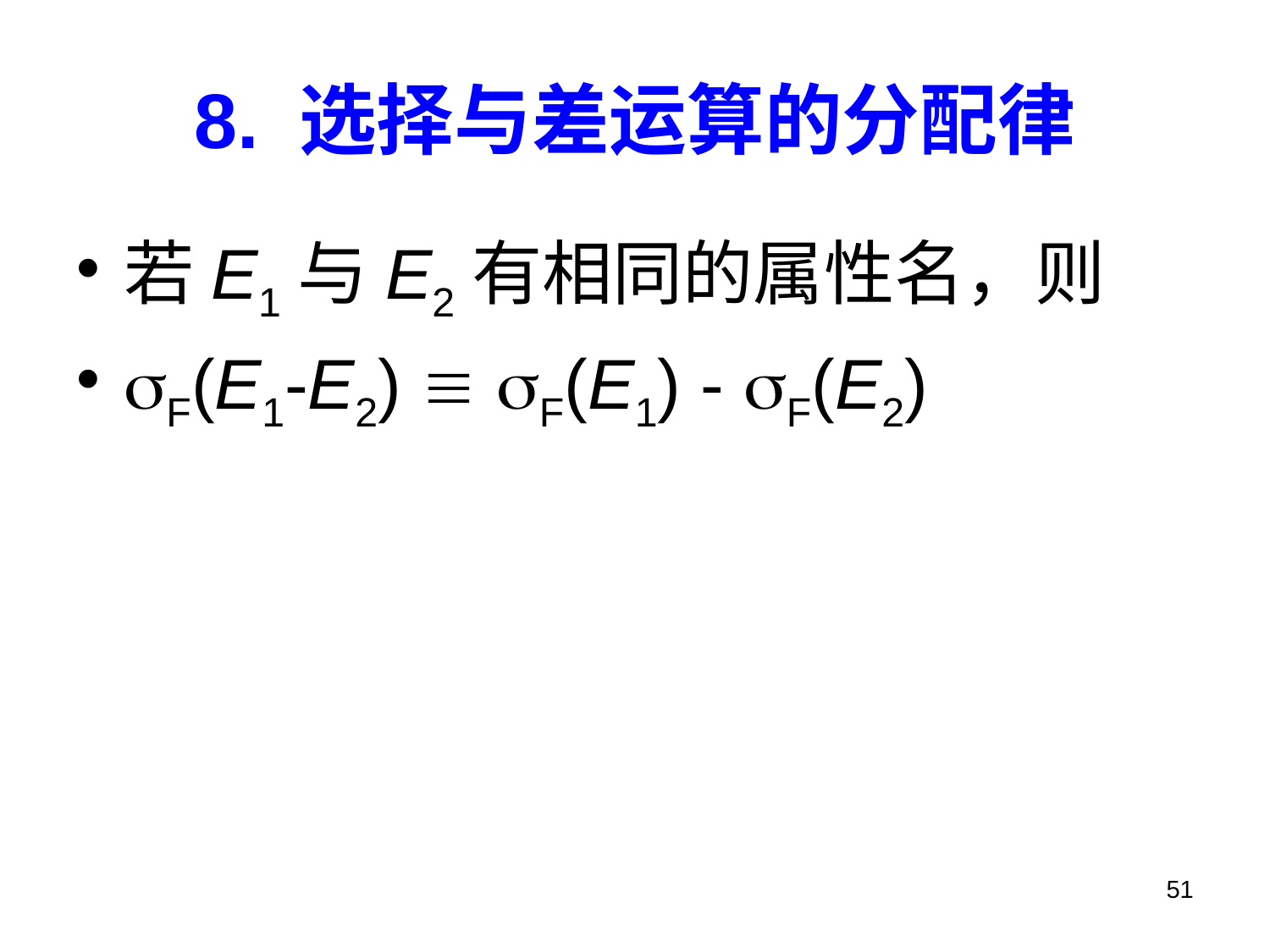

# 8. 选择与差运算的分配律
若E1与E2有相同的属性名，则
σF(E1-E2) ≡ σF(E1) - σF(E2)
51